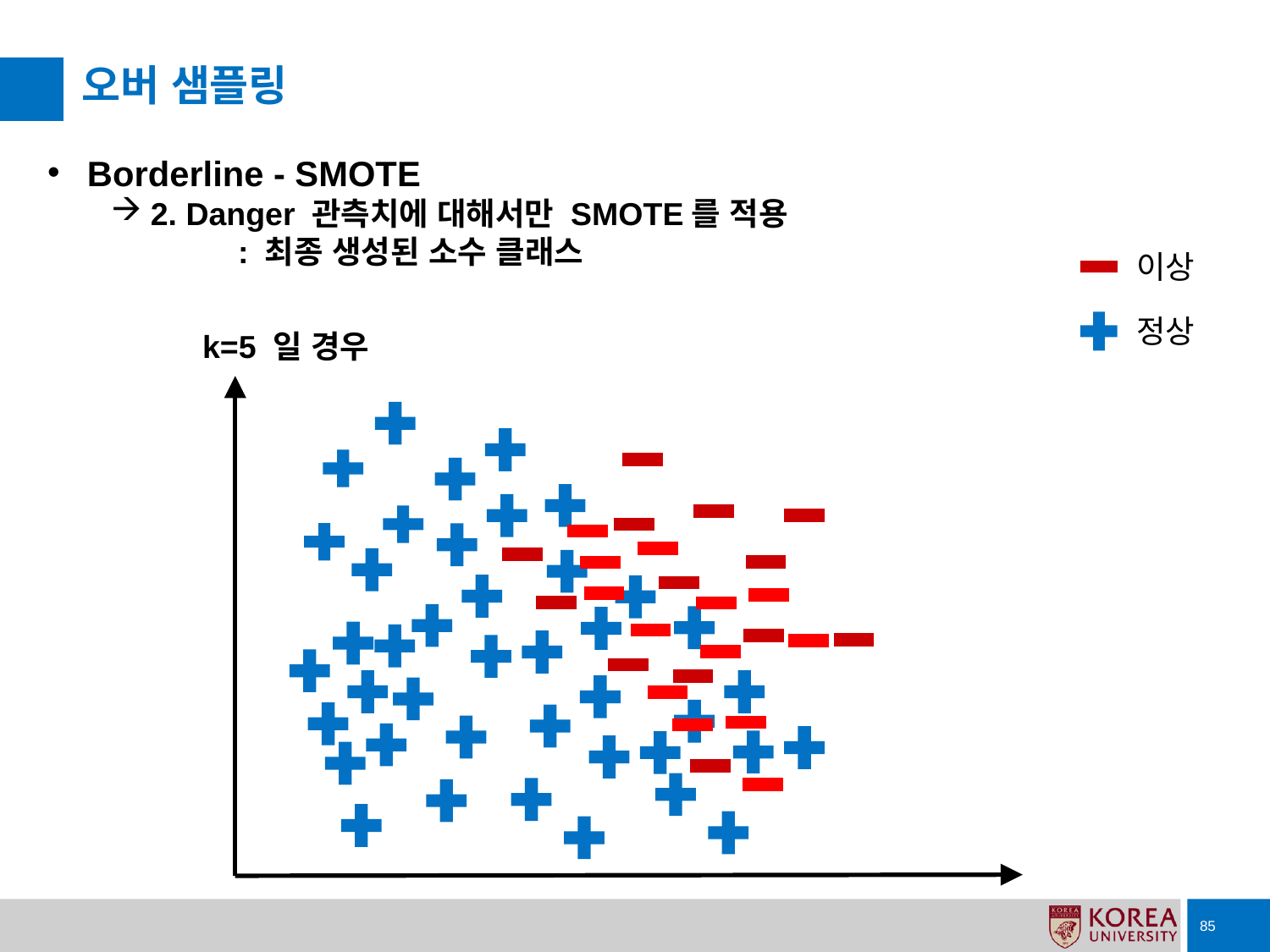

# 오버 샘플링

Borderline - SMOTE
2. Danger 관측치에 대해서만 SMOTE를 적용
	: 최종 생성된 소수 클래스

이상

정상
k=5 일 경우